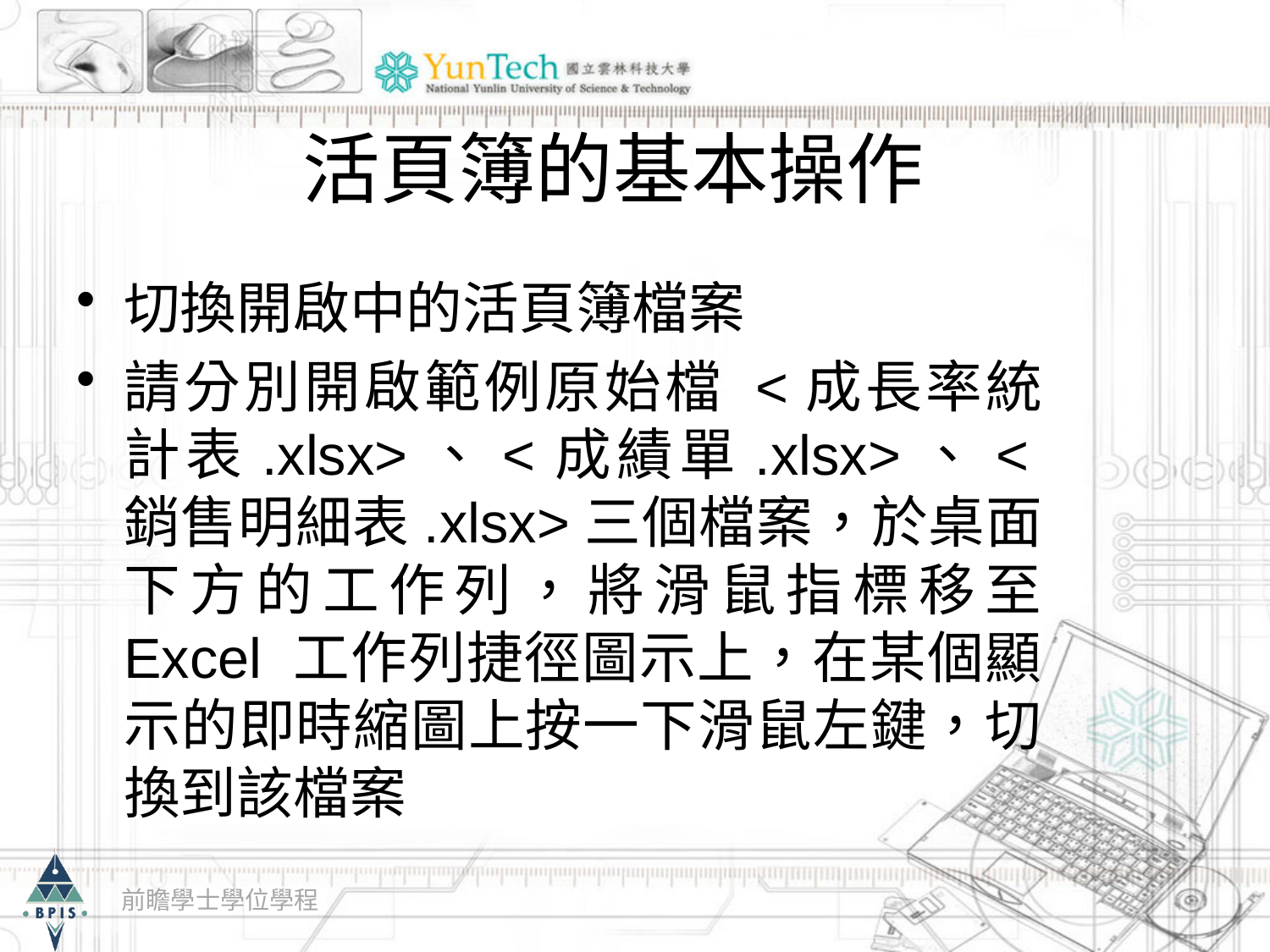

# 活頁簿的基本操作
切換開啟中的活頁簿檔案
請分別開啟範例原始檔 <成長率統計表.xlsx>、<成績單.xlsx>、<銷售明細表.xlsx>三個檔案，於桌面下方的工作列，將滑鼠指標移至 Excel 工作列捷徑圖示上，在某個顯示的即時縮圖上按一下滑鼠左鍵，切換到該檔案